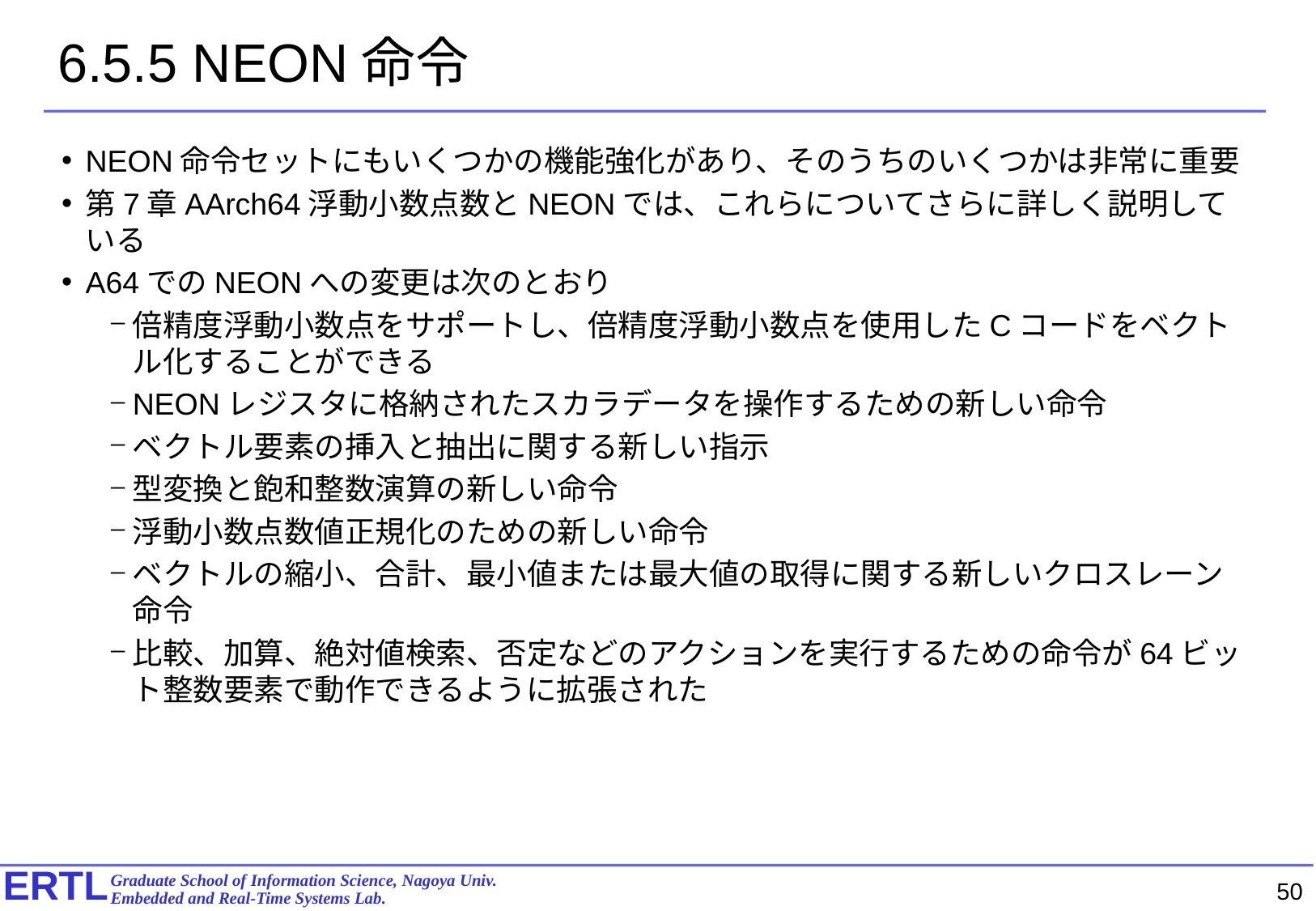

# 6.5.5 NEON命令
NEON命令セットにもいくつかの機能強化があり、そのうちのいくつかは非常に重要
第7章AArch64浮動小数点数とNEONでは、これらについてさらに詳しく説明している
A64でのNEONへの変更は次のとおり
倍精度浮動小数点をサポートし、倍精度浮動小数点を使用したCコードをベクトル化することができる
NEONレジスタに格納されたスカラデータを操作するための新しい命令
ベクトル要素の挿入と抽出に関する新しい指示
型変換と飽和整数演算の新しい命令
浮動小数点数値正規化のための新しい命令
ベクトルの縮小、合計、最小値または最大値の取得に関する新しいクロスレーン命令
比較、加算、絶対値検索、否定などのアクションを実行するための命令が64ビット整数要素で動作できるように拡張された
50